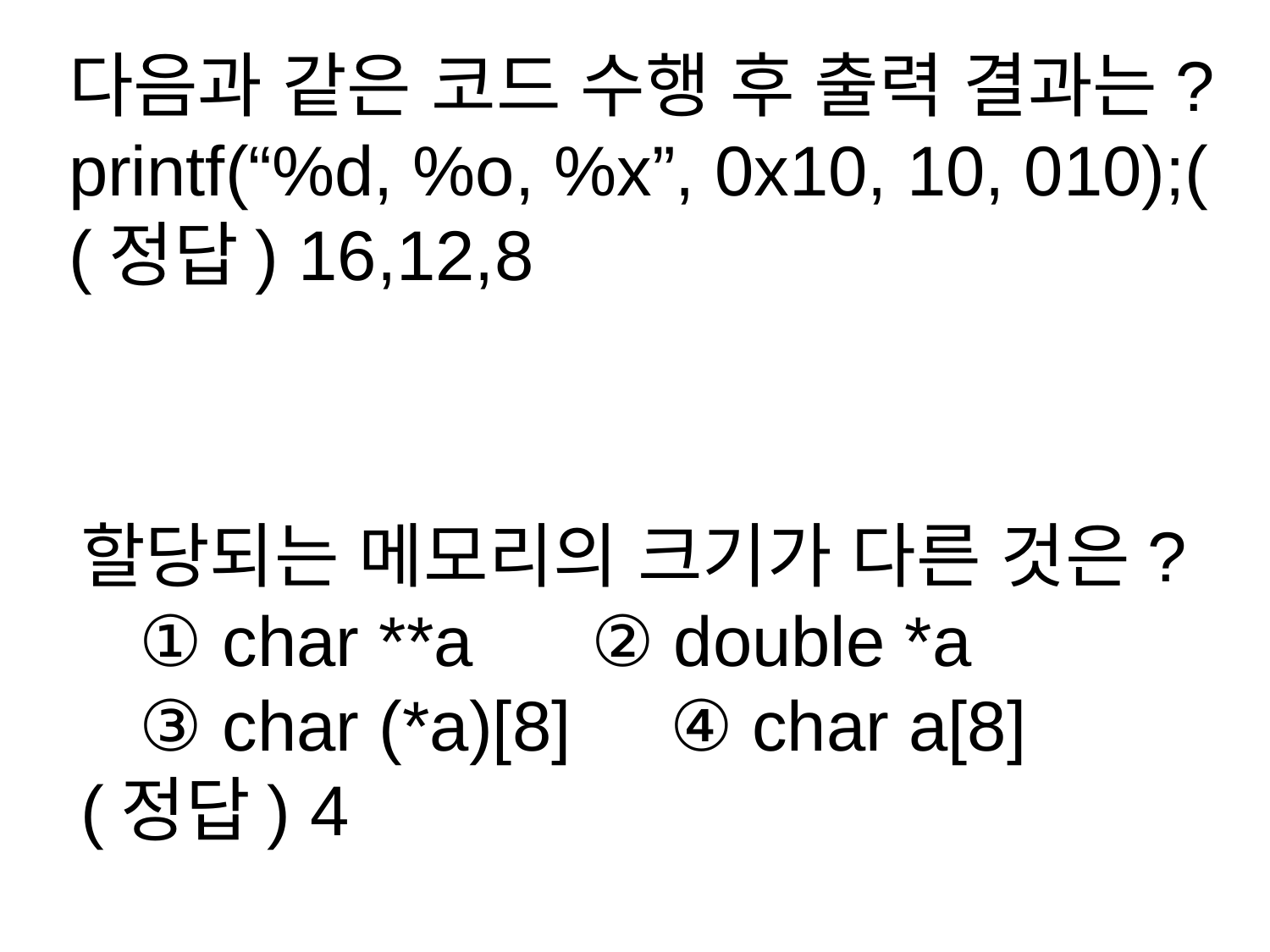

다음과 같은 코드 수행 후 출력 결과는?
printf(“%d, %o, %x”, 0x10, 10, 010);(
(정답) 16,12,8
할당되는 메모리의 크기가 다른 것은?
   ① char **a      ② double *a
   ③ char (*a)[8]     ④ char a[8]
(정답) 4